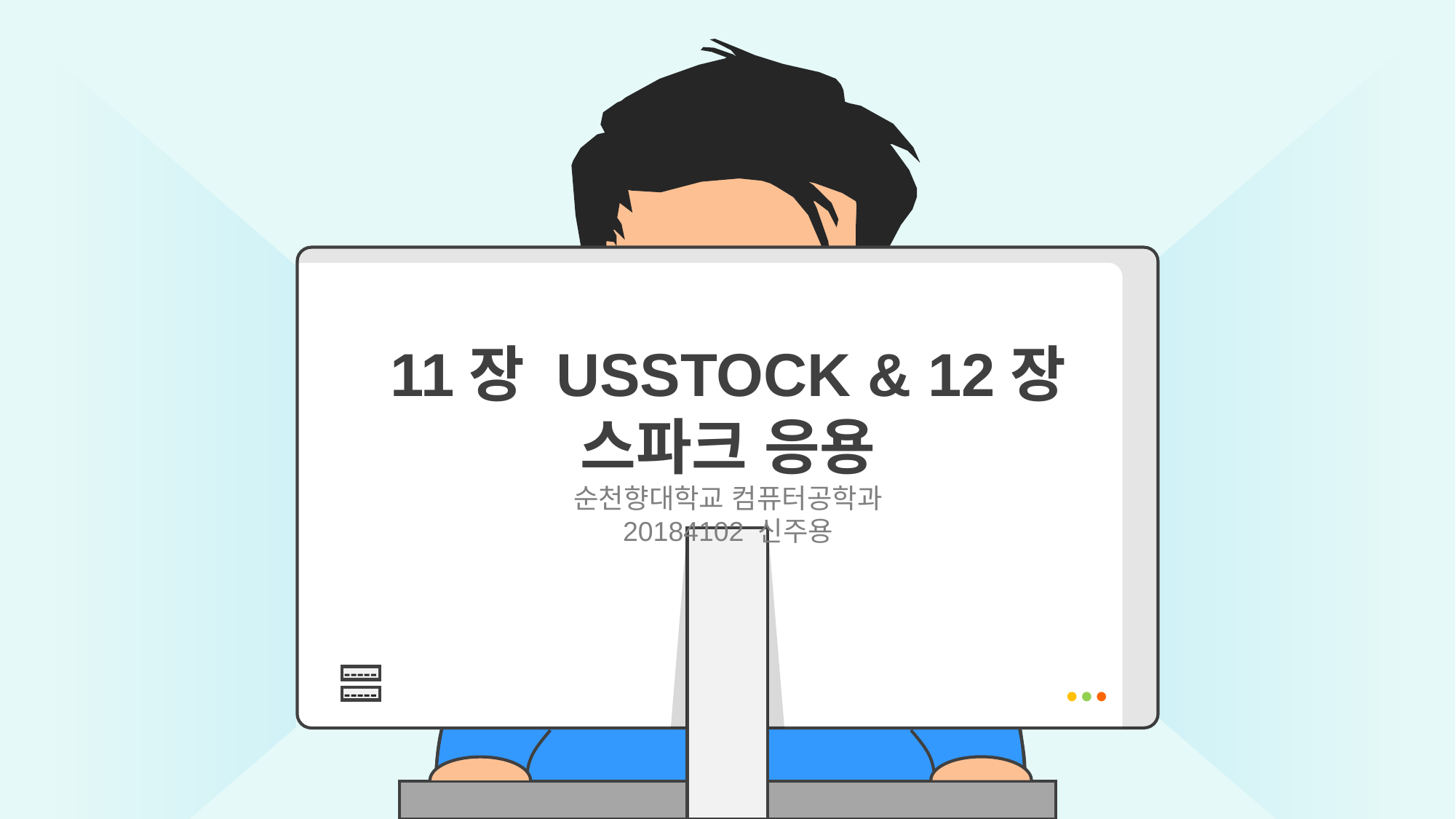

11장 USSTOCK & 12장 스파크 응용
순천향대학교 컴퓨터공학과
20184102 신주용